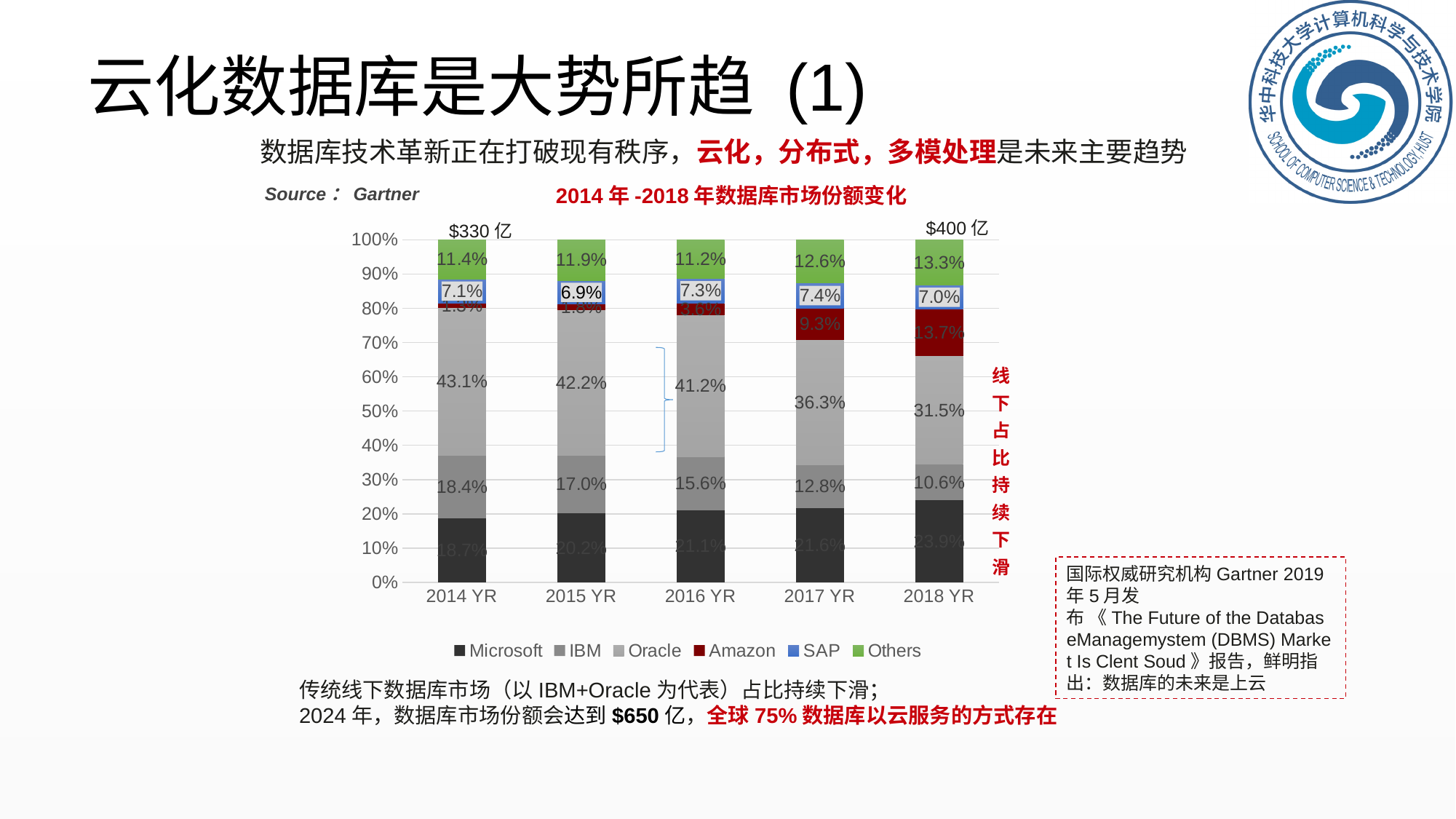

# 云化数据库是大势所趋 (1)
数据库技术革新正在打破现有秩序，云化，分布式，多模处理是未来主要趋势
Source：Gartner
2014年-2018年数据库市场份额变化
 $400亿
$330亿

### Chart

| Category | Microsoft | IBM | Oracle | Amazon | SAP | Others |
|---|---|---|---|---|---|---|
| 2014 YR | 0.1866824361206907 | 0.1843040638378845 | 0.4306188796764967 | 0.013273417318029853 | 0.07073457583139357 | 0.11438662721550463 |
| 2015 YR | 0.2015926684828825 | 0.16987601102267832 | 0.4223958939049871 | 0.018153265134516088 | 0.06894591193551107 | 0.11903624951942493 |
| 2016 YR | 0.21119491948563052 | 0.15563004768238178 | 0.4122778364371932 | 0.035720659740551 | 0.07276837531229917 | 0.11240816134194431 |
| 2017 YR | 0.21594859331563998 | 0.12813648309278752 | 0.3630172287236058 | 0.0928581340743416 | 0.07439292213408899 | 0.12564663865953607 |
| 2018 YR | 0.23947878228576483 | 0.10558181377389293 | 0.3149377957787069 | 0.13707903081317832 | 0.07000794712331358 | 0.13291463022514338 |
国际权威研究机构Gartner 2019年5月发布 《The Future of the DatabaseManagemystem (DBMS) Market Is Clent Soud》报告，鲜明指出：数据库的未来是上云
传统线下数据库市场（以IBM+Oracle为代表）占比持续下滑；
2024年，数据库市场份额会达到$650亿，全球75%数据库以云服务的方式存在